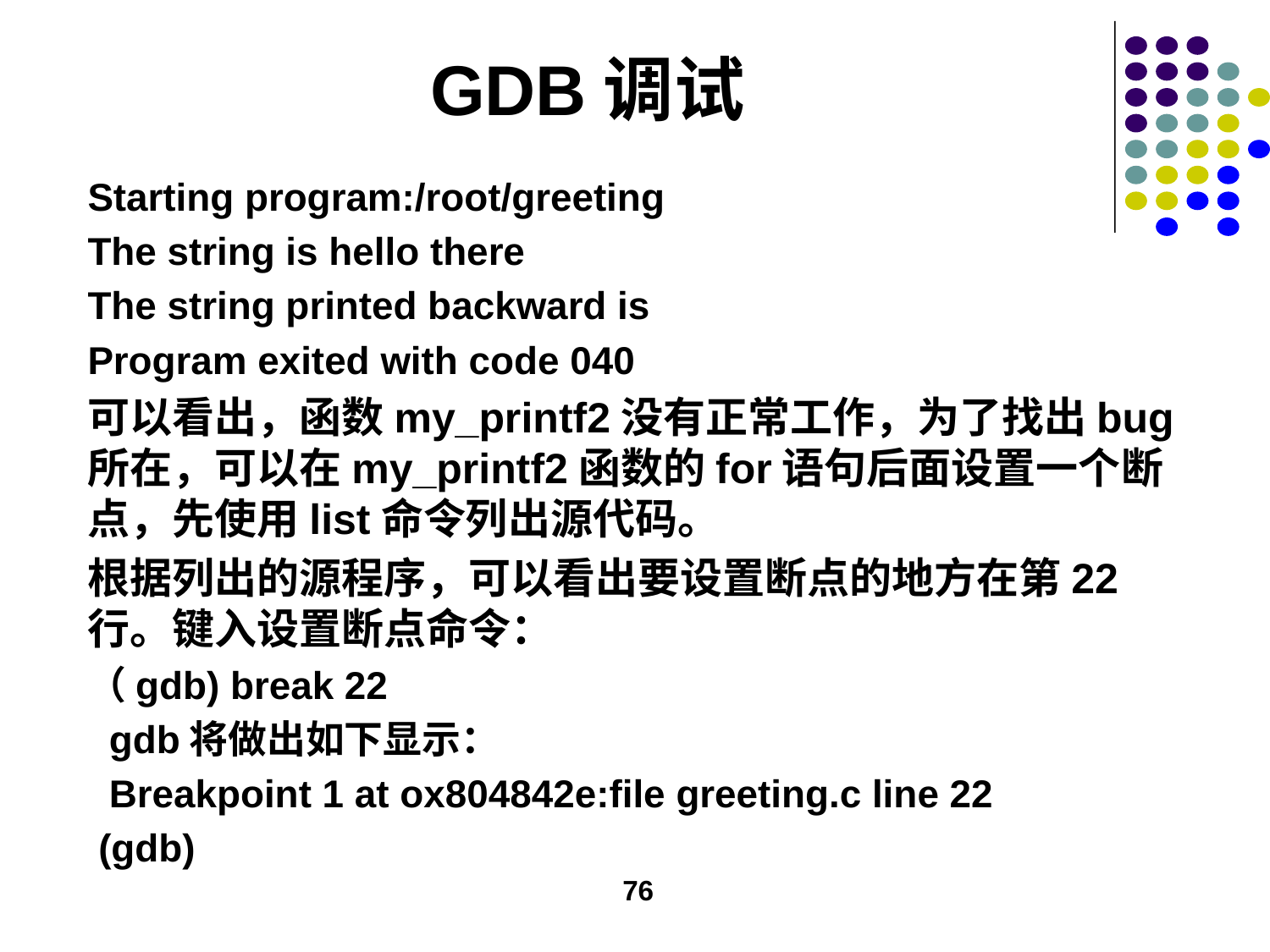

# GDB调试
Starting program:/root/greeting
The string is hello there
The string printed backward is
Program exited with code 040
可以看出，函数my_printf2没有正常工作，为了找出bug所在，可以在my_printf2函数的for语句后面设置一个断点，先使用list命令列出源代码。
根据列出的源程序，可以看出要设置断点的地方在第22行。键入设置断点命令：
（gdb) break 22
  gdb将做出如下显示：
  Breakpoint 1 at ox804842e:file greeting.c line 22
 (gdb)

76